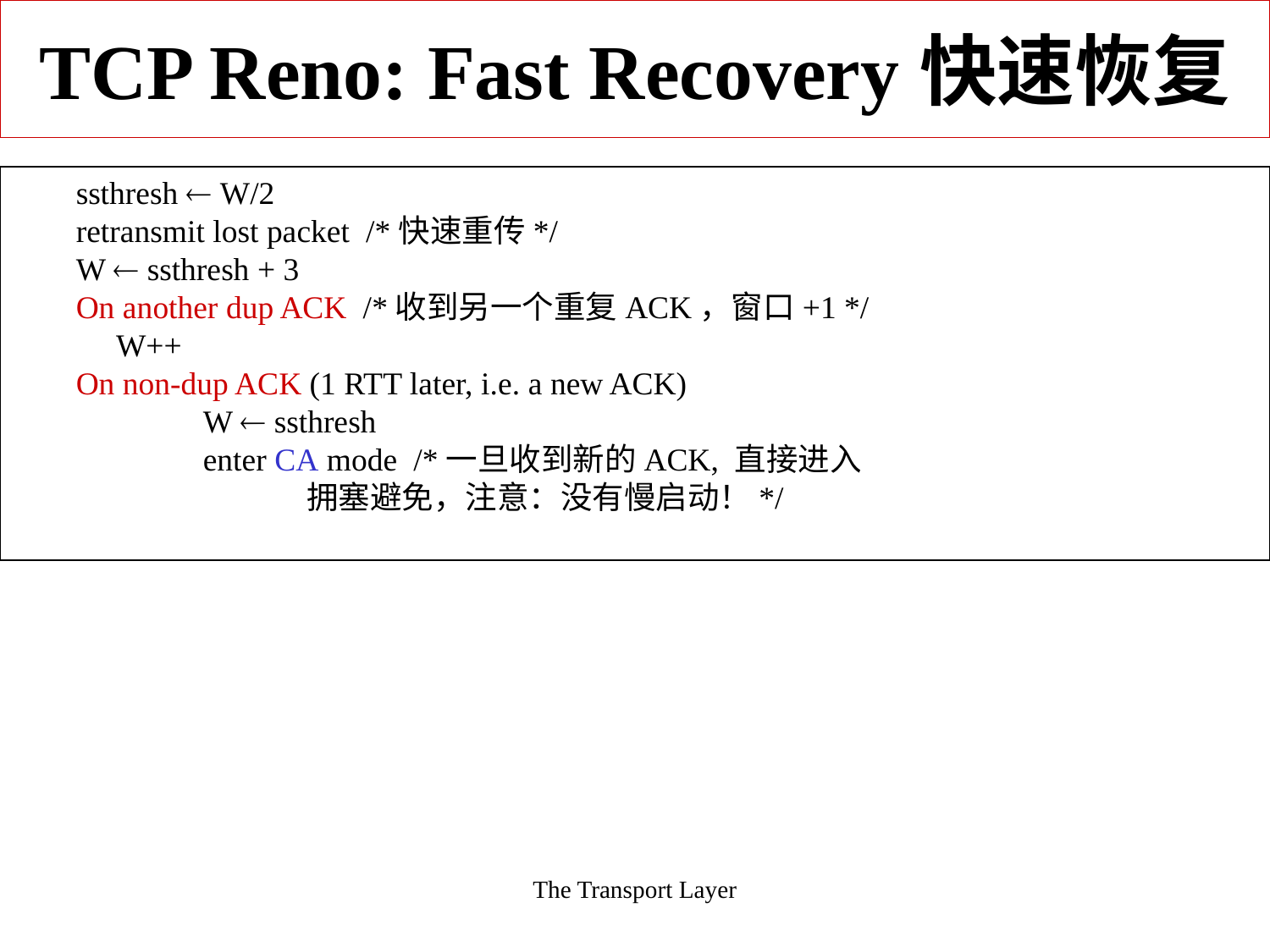

The Transport Layer
55
# TCP Reno: Fast Recovery快速恢复
ssthresh ← W/2
retransmit lost packet  /*快速重传*/
W ← ssthresh + 3
On another dup ACK  /*收到另一个重复ACK，窗口+1 */
     W++
On non-dup ACK (1 RTT later, i.e. a new ACK)
	W ← ssthresh
	enter CA mode  /*一旦收到新的ACK, 直接进入
                               拥塞避免，注意：没有慢启动！*/